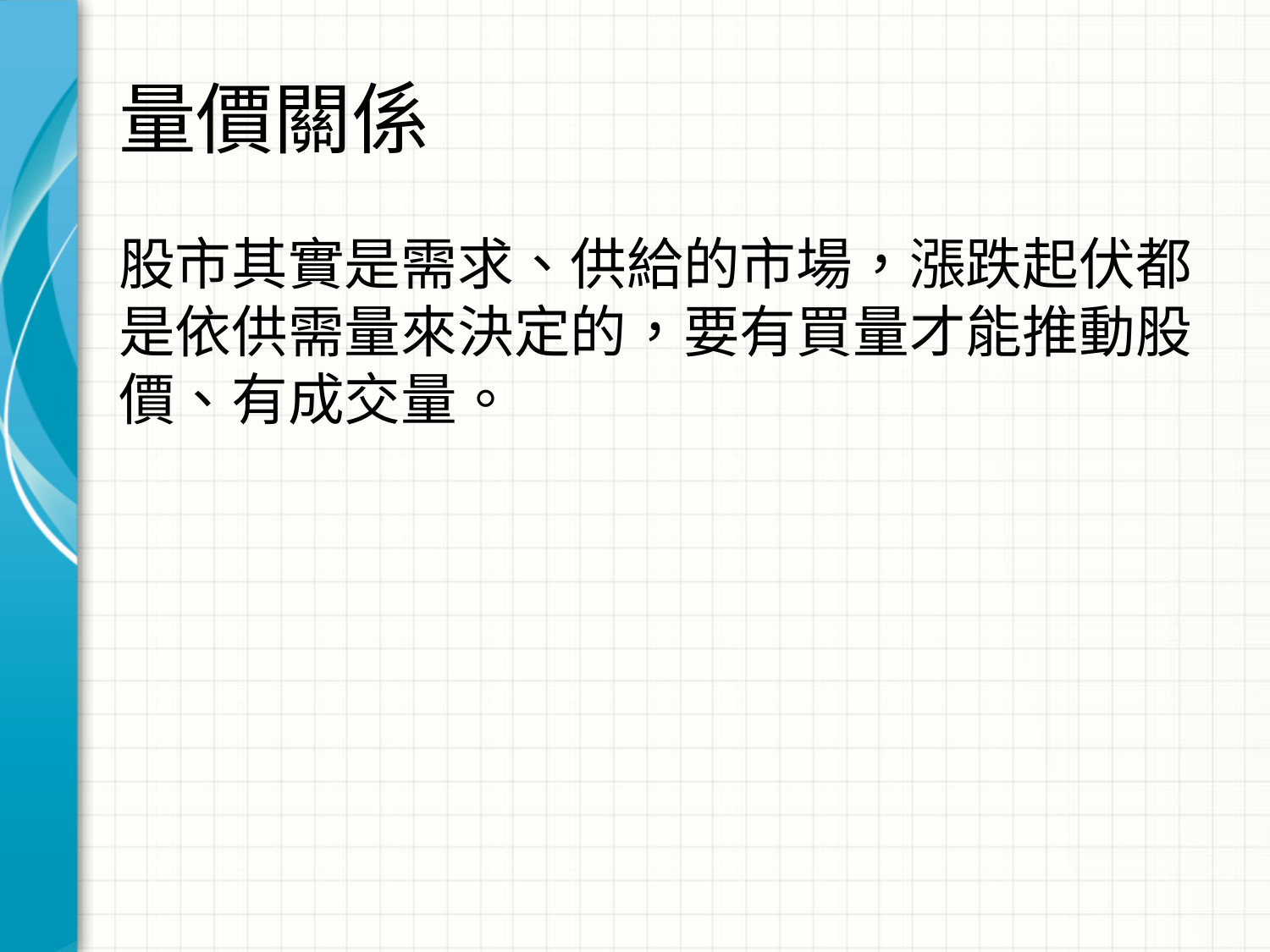

# 量價關係
股市其實是需求、供給的市場，漲跌起伏都是依供需量來決定的，要有買量才能推動股價、有成交量。